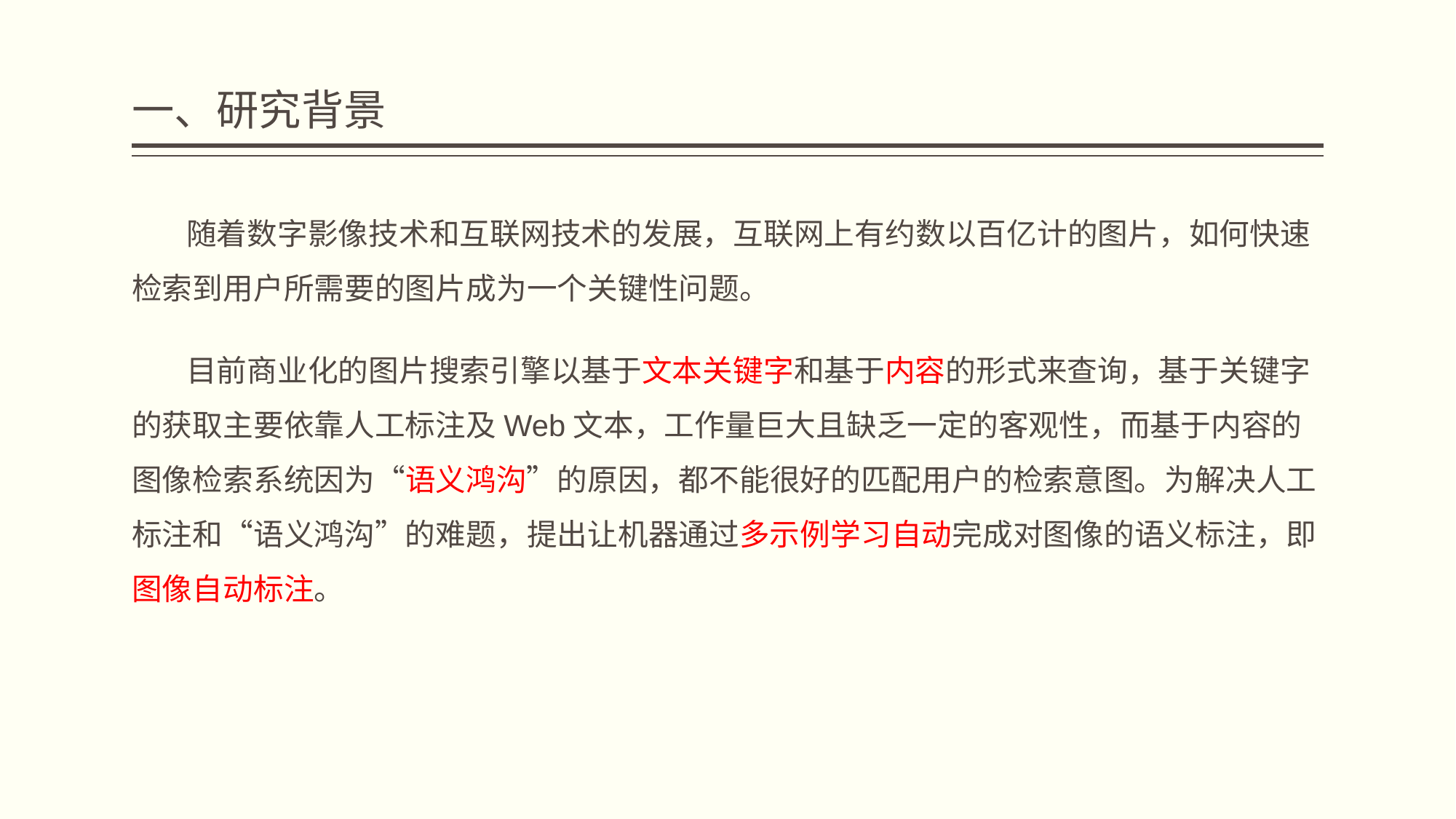

# 一、研究背景
       随着数字影像技术和互联网技术的发展，互联网上有约数以百亿计的图片，如何快速检索到用户所需要的图片成为一个关键性问题。
       目前商业化的图片搜索引擎以基于文本关键字和基于内容的形式来查询，基于关键字的获取主要依靠人工标注及Web文本，工作量巨大且缺乏一定的客观性，而基于内容的图像检索系统因为“语义鸿沟”的原因，都不能很好的匹配用户的检索意图。为解决人工标注和“语义鸿沟”的难题，提出让机器通过多示例学习自动完成对图像的语义标注，即图像自动标注。